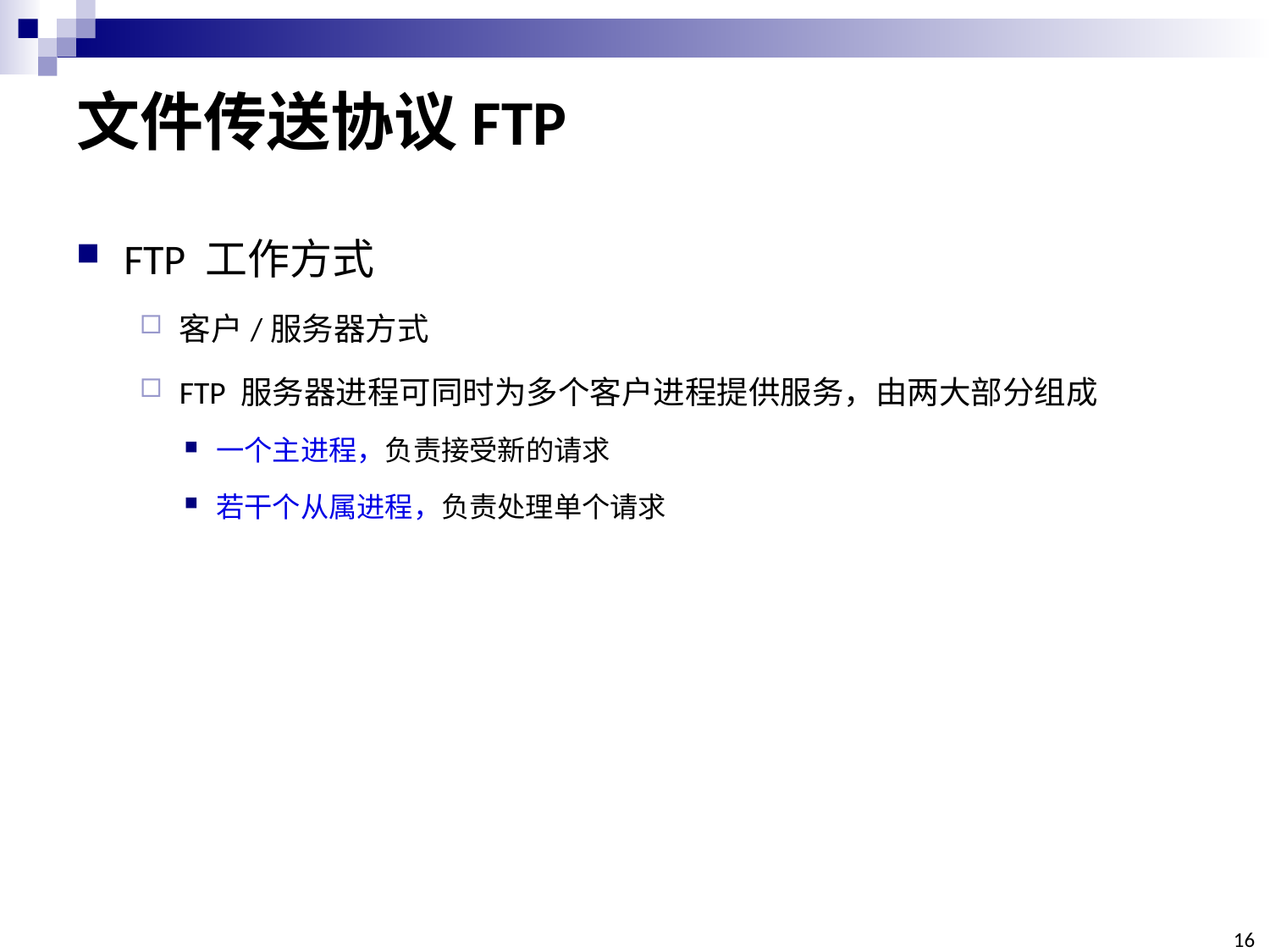

# 文件传送协议FTP
FTP 工作方式
客户/服务器方式
FTP 服务器进程可同时为多个客户进程提供服务，由两大部分组成
一个主进程，负责接受新的请求
若干个从属进程，负责处理单个请求
16